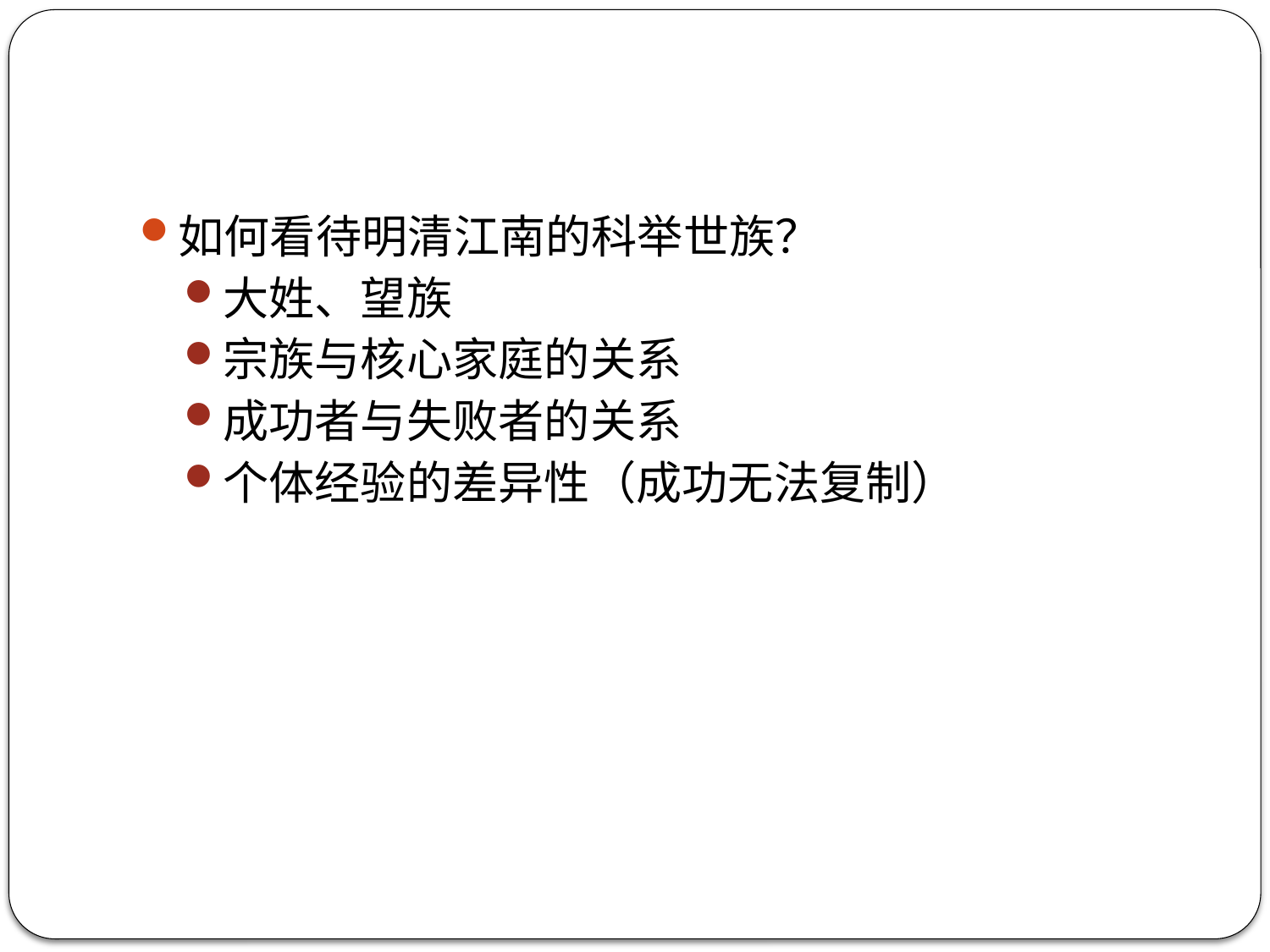

#
如何看待明清江南的科举世族？
大姓、望族
宗族与核心家庭的关系
成功者与失败者的关系
个体经验的差异性（成功无法复制）